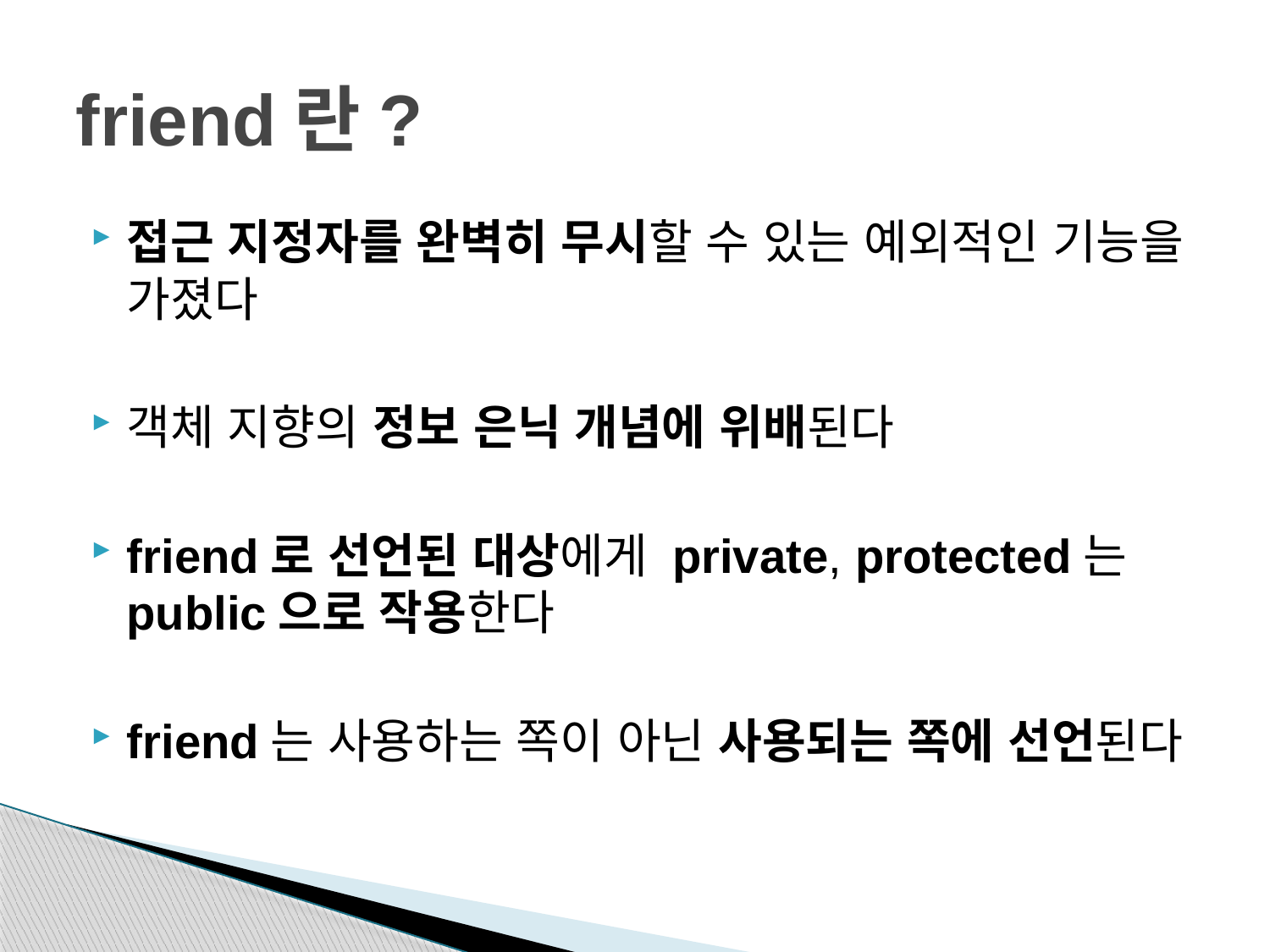

# friend란?
접근 지정자를 완벽히 무시할 수 있는 예외적인 기능을 가졌다

객체 지향의 정보 은닉 개념에 위배된다

friend로 선언된 대상에게 private, protected는 public으로 작용한다

friend는 사용하는 쪽이 아닌 사용되는 쪽에 선언된다